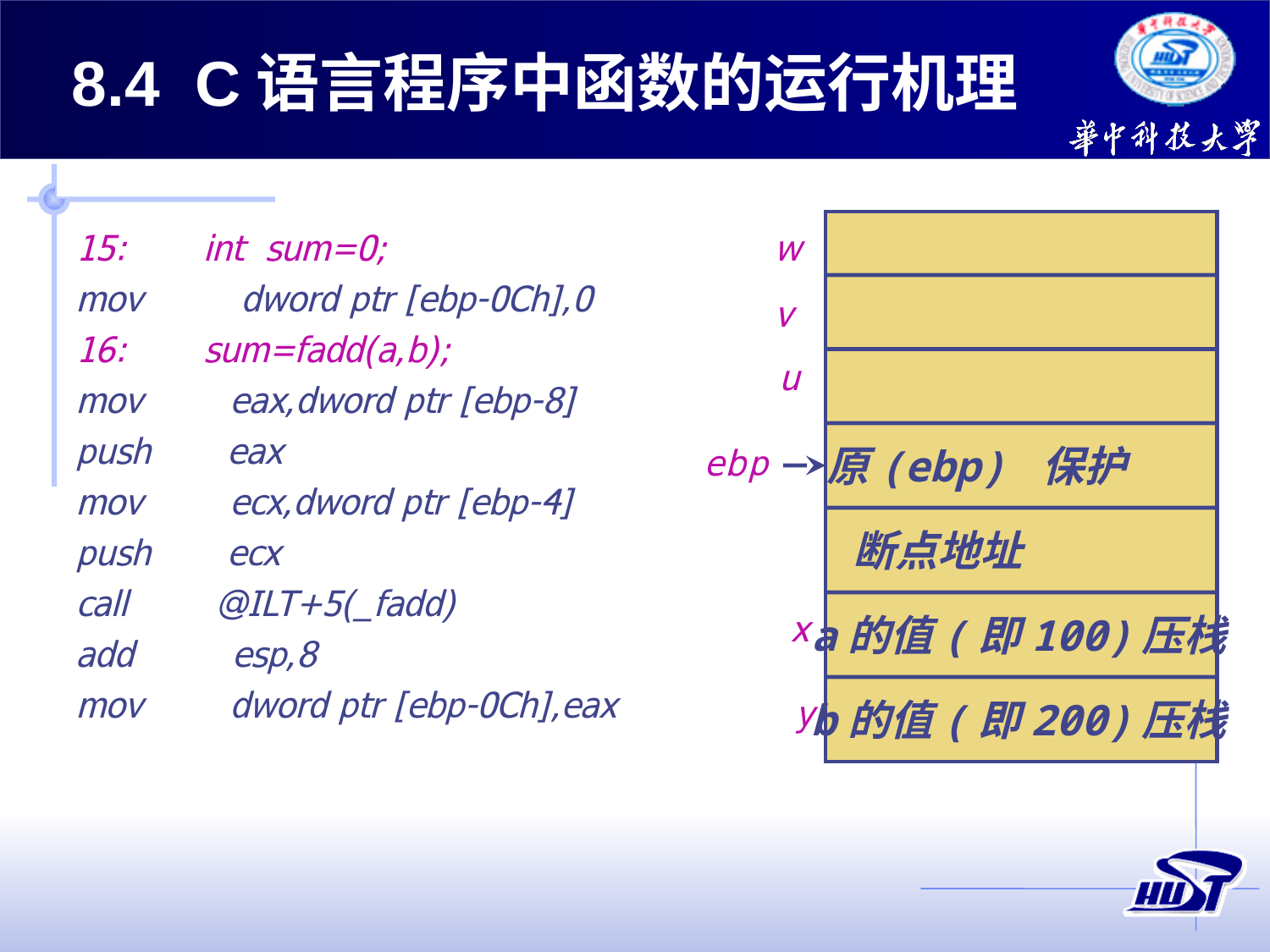

8.4  C语言程序中函数的运行机理
15:       int  sum=0;
mov         dword ptr [ebp-0Ch],0
16:       sum=fadd(a,b);
mov        eax,dword ptr [ebp-8]
push       eax
mov        ecx,dword ptr [ebp-4]
push       ecx
call        @ILT+5(_fadd)
add         esp,8
mov        dword ptr [ebp-0Ch],eax

w

v
u

原(ebp) 保护
ebp

断点地址

x
a的值(即100)压栈

y
b的值(即200)压栈